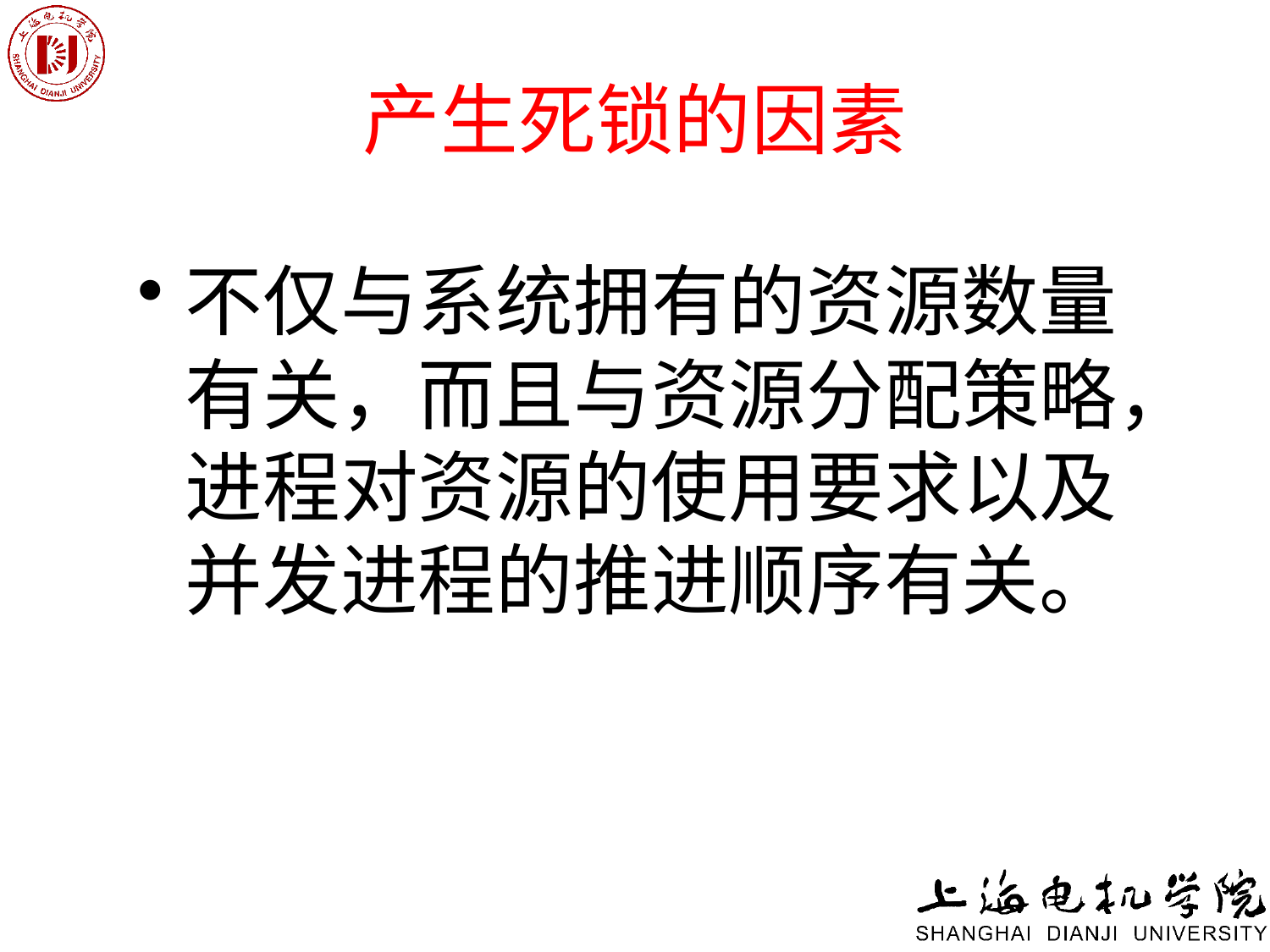

# 产生死锁的因素
不仅与系统拥有的资源数量有关，而且与资源分配策略，进程对资源的使用要求以及并发进程的推进顺序有关。